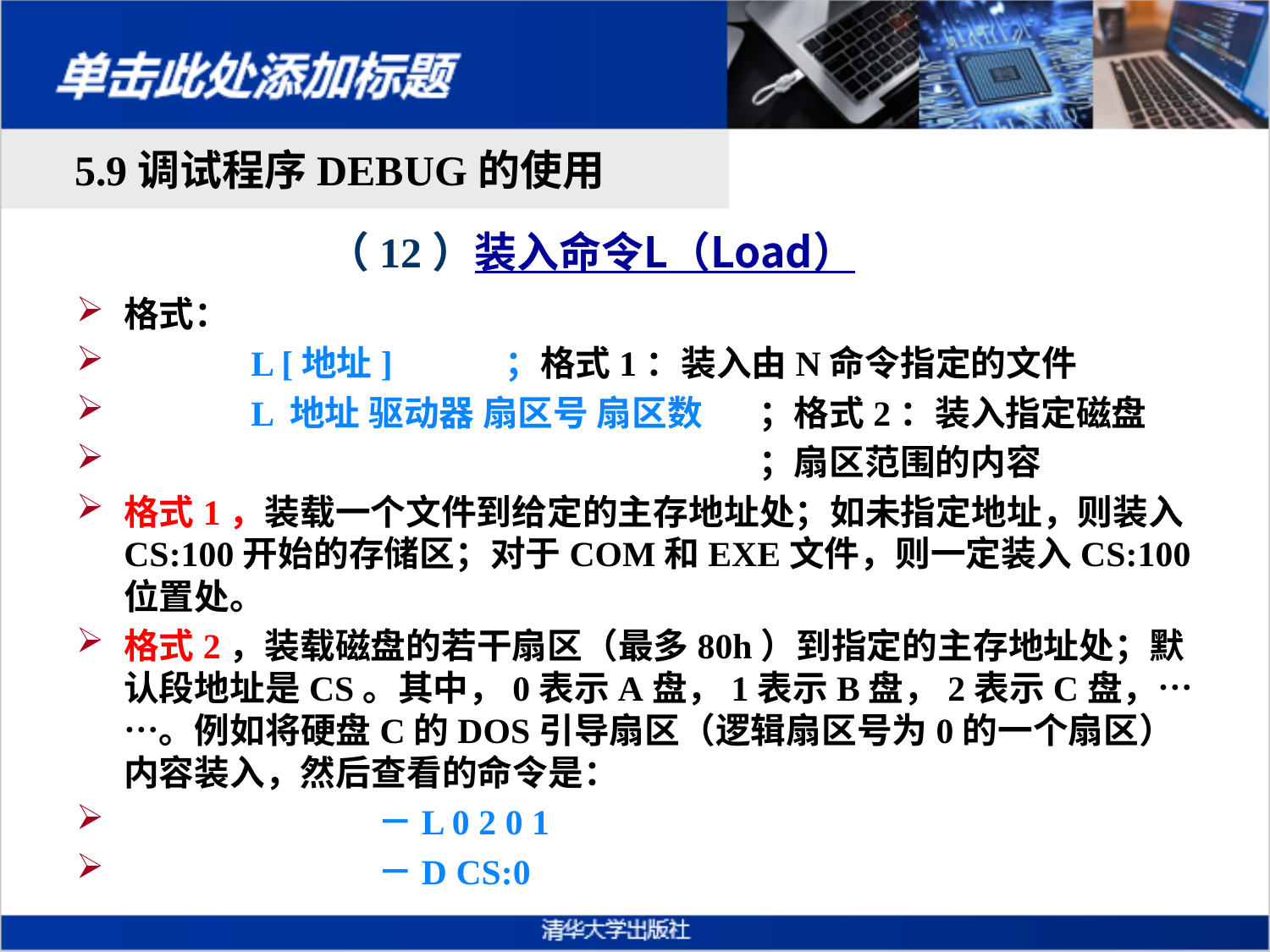

5.9调试程序DEBUG的使用
# （12）装入命令L（Load）
格式：
	L [地址]	；格式1：装入由N命令指定的文件
	L 地址 驱动器 扇区号 扇区数	；格式2：装入指定磁盘
					；扇区范围的内容
格式1，装载一个文件到给定的主存地址处；如未指定地址，则装入CS:100开始的存储区；对于COM和EXE文件，则一定装入CS:100位置处。
格式2，装载磁盘的若干扇区（最多80h）到指定的主存地址处；默认段地址是CS。其中，0表示A盘，1表示B盘，2表示C盘，……。例如将硬盘C的DOS引导扇区（逻辑扇区号为0的一个扇区）内容装入，然后查看的命令是：
		－L 0 2 0 1
		－D CS:0